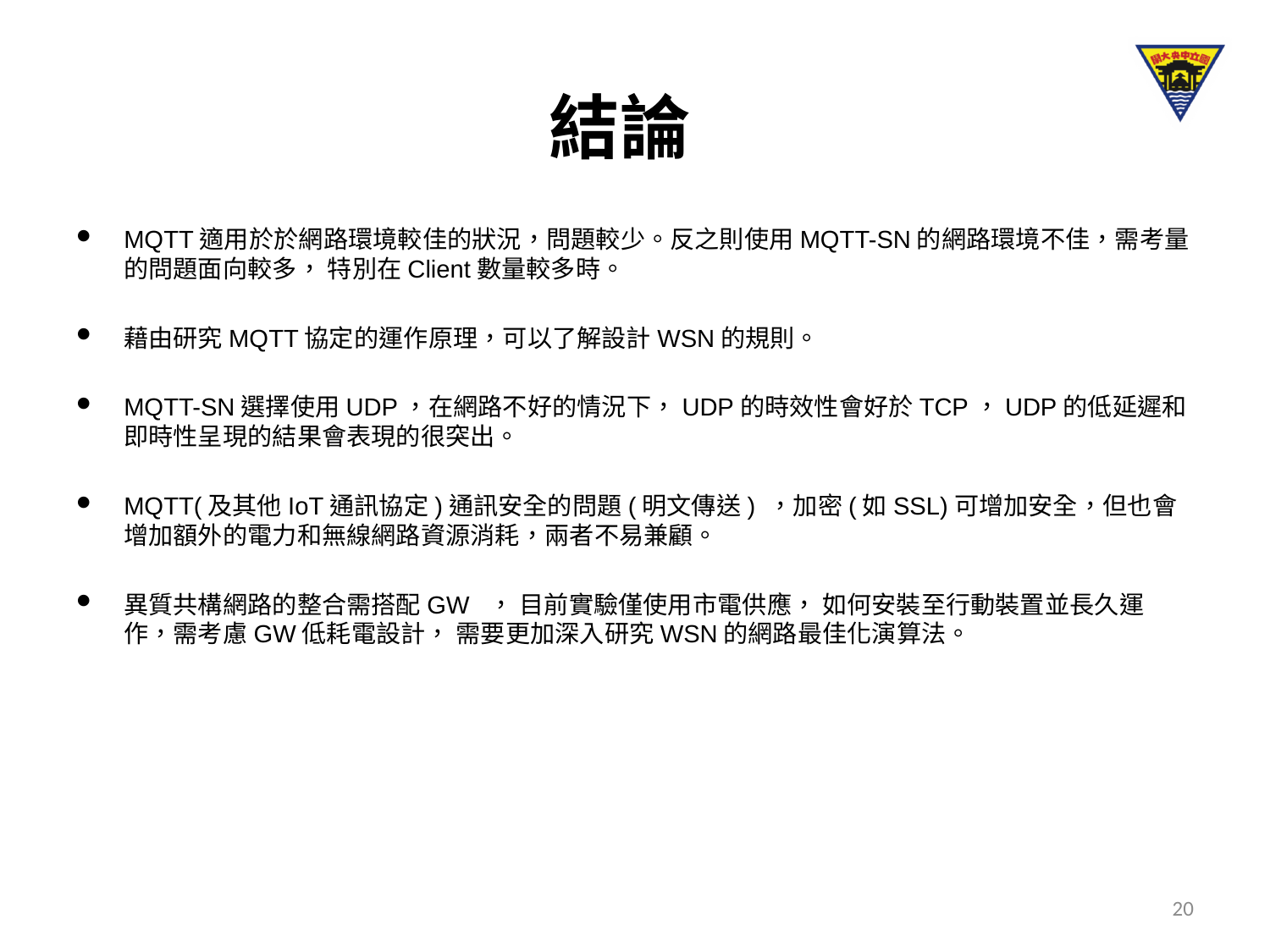

# 結論
MQTT適用於於網路環境較佳的狀況，問題較少。反之則使用MQTT-SN的網路環境不佳，需考量的問題面向較多， 特別在Client數量較多時。

藉由研究MQTT協定的運作原理，可以了解設計WSN的規則。

MQTT-SN選擇使用UDP，在網路不好的情況下，UDP的時效性會好於TCP，UDP的低延遲和即時性呈現的結果會表現的很突出。

MQTT(及其他IoT通訊協定)通訊安全的問題(明文傳送) ，加密(如SSL)可增加安全，但也會增加額外的電力和無線網路資源消耗，兩者不易兼顧。

異質共構網路的整合需搭配GW  ， 目前實驗僅使用市電供應， 如何安裝至行動裝置並長久運作，需考慮GW低耗電設計， 需要更加深入研究WSN的網路最佳化演算法。

20